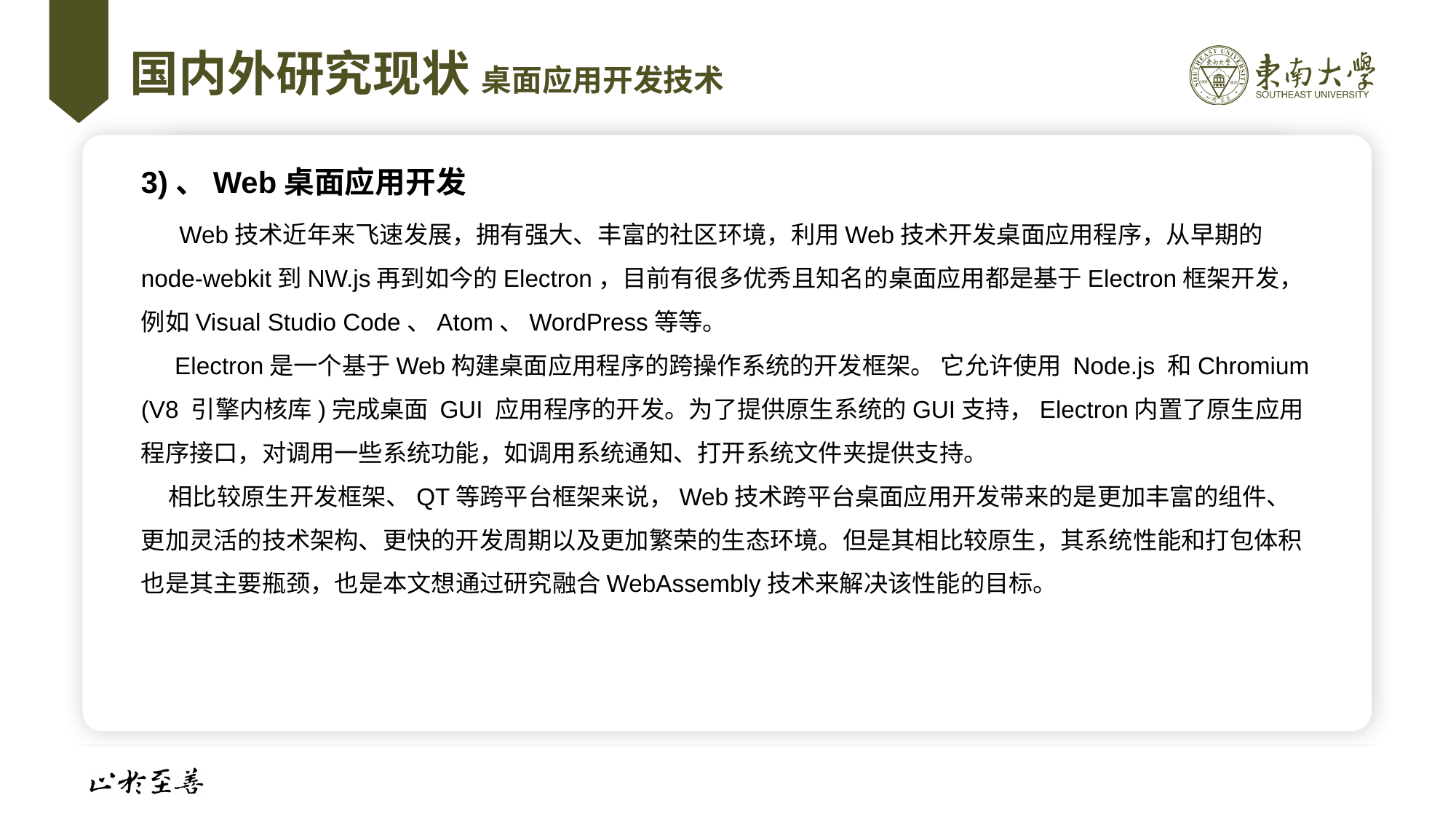

# 国内外研究现状 桌面应用开发技术

3)、Web桌面应用开发
     Web技术近年来飞速发展，拥有强大、丰富的社区环境，利用Web技术开发桌面应用程序，从早期的node-webkit到NW.js再到如今的Electron，目前有很多优秀且知名的桌面应用都是基于Electron框架开发，例如Visual Studio Code、Atom、WordPress等等。
     Electron是一个基于Web构建桌面应用程序的跨操作系统的开发框架。 它允许使用 Node.js 和Chromium (V8 引擎内核库)完成桌面 GUI 应用程序的开发。为了提供原生系统的GUI支持，Electron内置了原生应用程序接口，对调用一些系统功能，如调用系统通知、打开系统文件夹提供支持。
    相比较原生开发框架、QT等跨平台框架来说，Web技术跨平台桌面应用开发带来的是更加丰富的组件、更加灵活的技术架构、更快的开发周期以及更加繁荣的生态环境。但是其相比较原生，其系统性能和打包体积也是其主要瓶颈，也是本文想通过研究融合WebAssembly技术来解决该性能的目标。

10